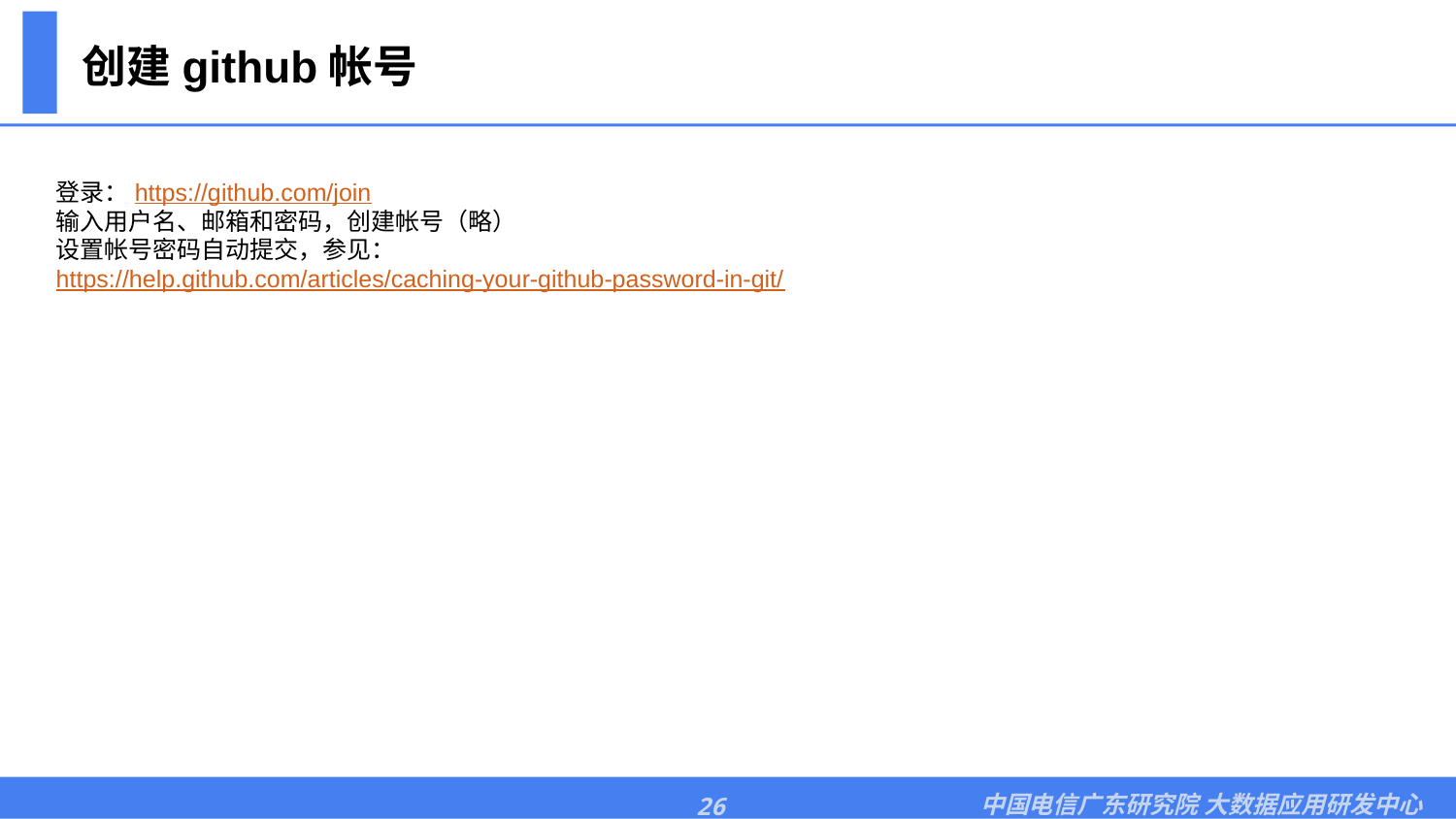

创建github帐号
登录：https://github.com/join
输入用户名、邮箱和密码，创建帐号（略）
设置帐号密码自动提交，参见：
https://help.github.com/articles/caching-your-github-password-in-git/